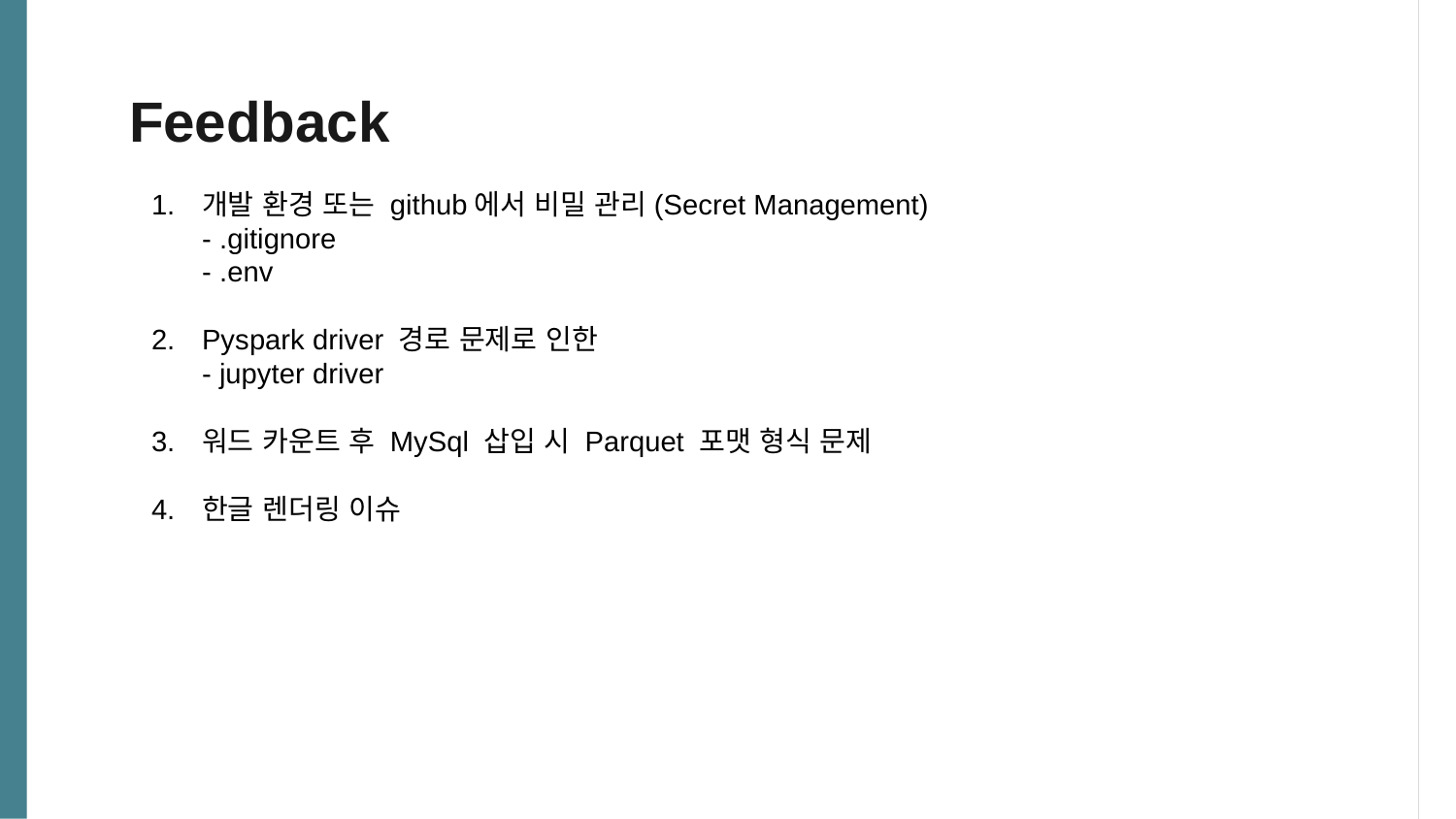

# Feedback
개발 환경 또는 github에서 비밀 관리(Secret Management)
- .gitignore
- .env
Pyspark driver 경로 문제로 인한
- jupyter driver
워드 카운트 후 MySql 삽입 시 Parquet 포맷 형식 문제

한글 렌더링 이슈